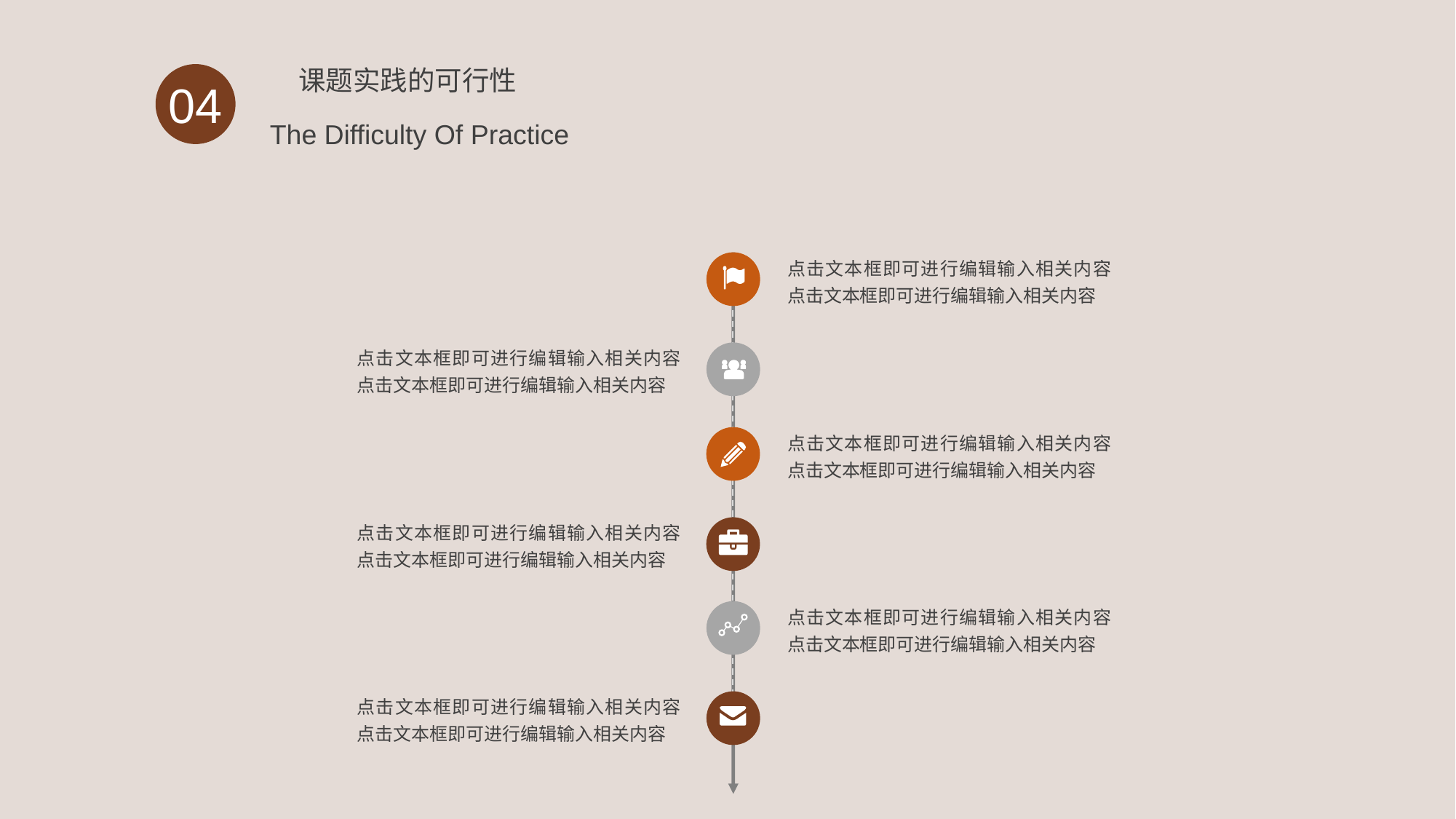

课题实践的可行性

04
The Difficulty Of Practice
点击文本框即可进行编辑输入相关内容点击文本框即可进行编辑输入相关内容

点击文本框即可进行编辑输入相关内容点击文本框即可进行编辑输入相关内容

点击文本框即可进行编辑输入相关内容点击文本框即可进行编辑输入相关内容

点击文本框即可进行编辑输入相关内容点击文本框即可进行编辑输入相关内容

点击文本框即可进行编辑输入相关内容点击文本框即可进行编辑输入相关内容

点击文本框即可进行编辑输入相关内容点击文本框即可进行编辑输入相关内容